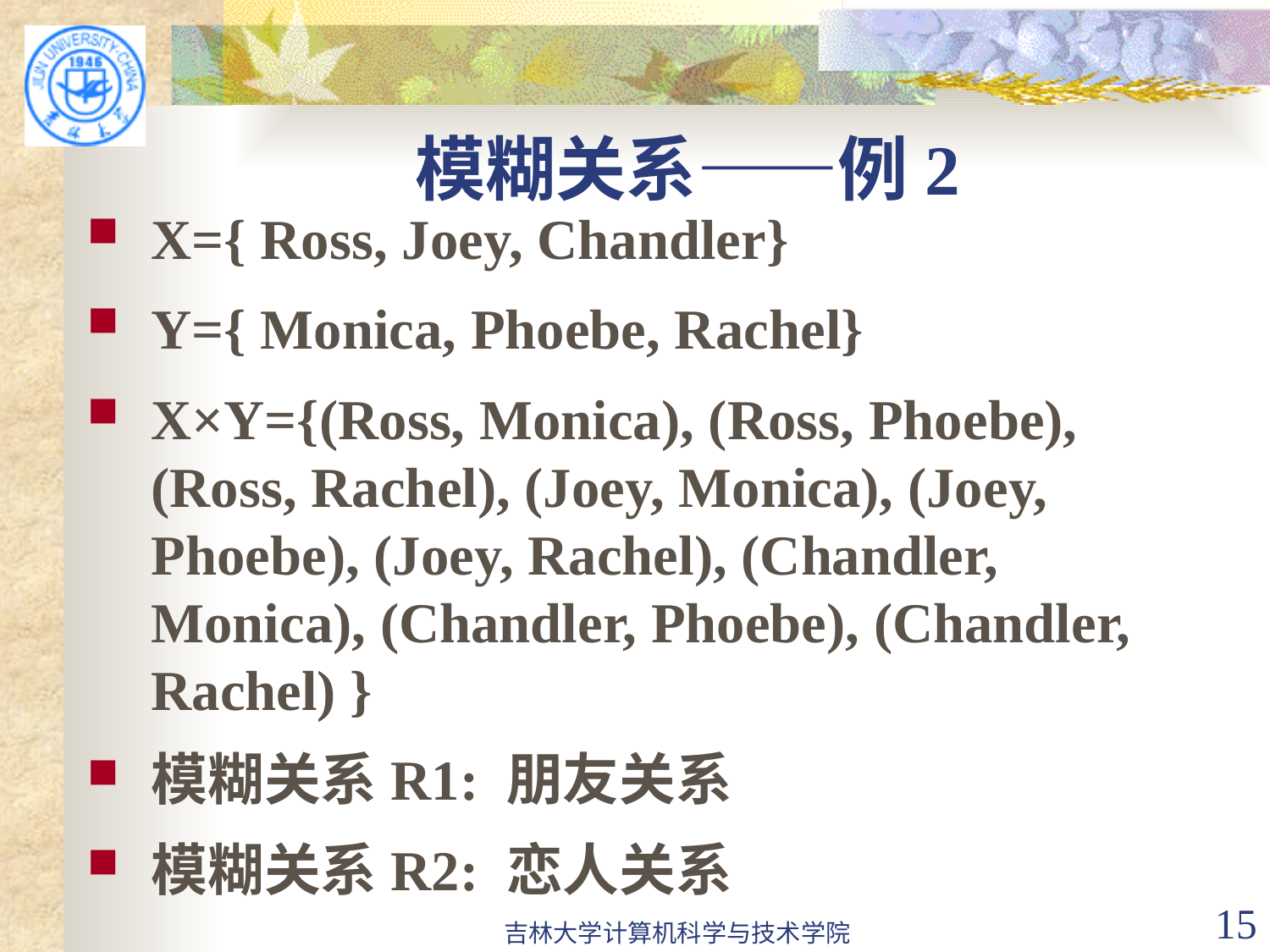

# 模糊关系——例2
X={ Ross, Joey, Chandler}
Y={ Monica, Phoebe, Rachel}
X×Y={(Ross, Monica), (Ross, Phoebe), (Ross, Rachel), (Joey, Monica), (Joey, Phoebe), (Joey, Rachel), (Chandler, Monica), (Chandler, Phoebe), (Chandler, Rachel) }
模糊关系R1: 朋友关系
模糊关系R2: 恋人关系
吉林大学计算机科学与技术学院
15